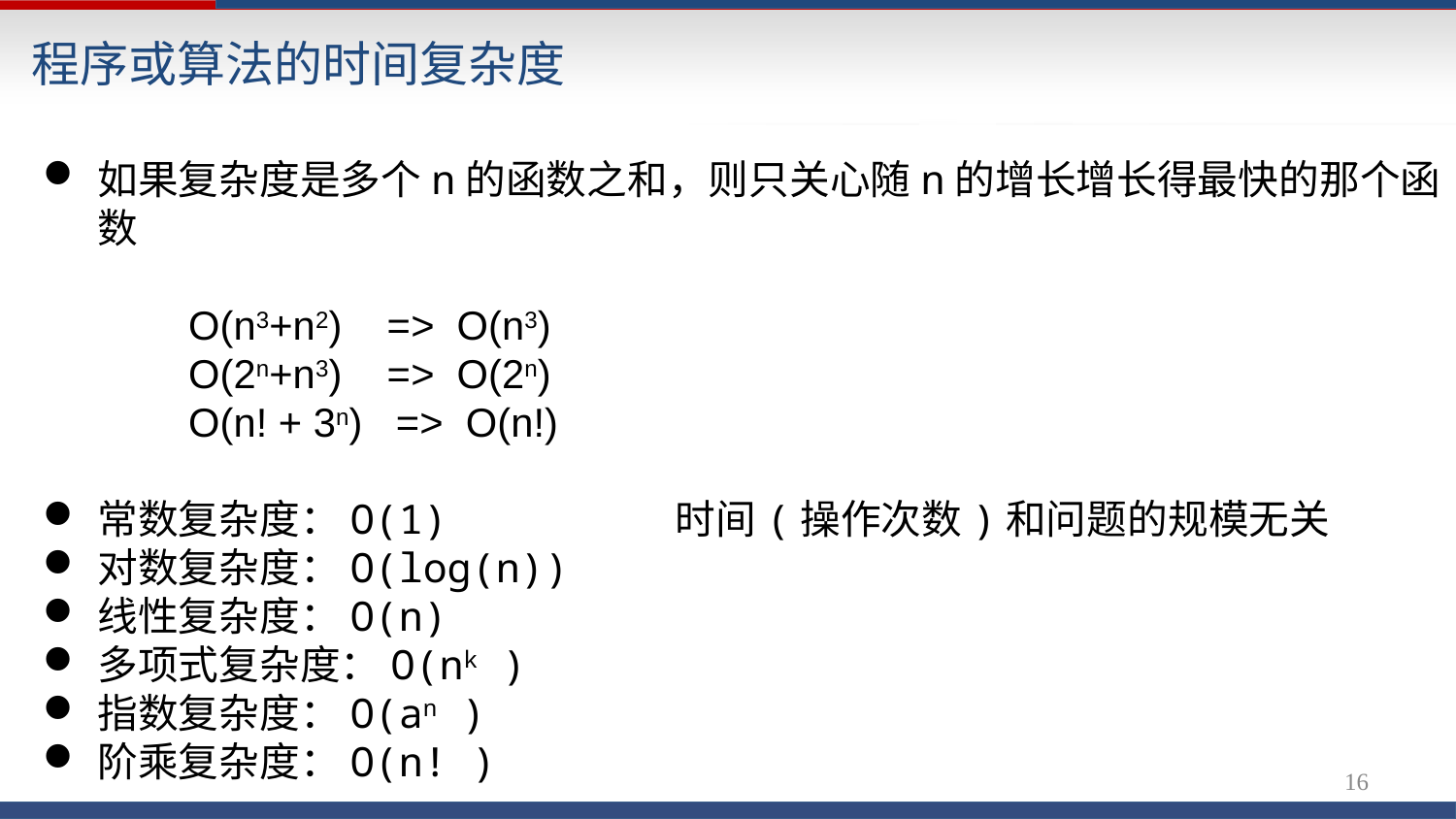

程序或算法的时间复杂度

如果复杂度是多个n的函数之和，则只关心随n的增长增长得最快的那个函数

	O(n3+n2)    =>  O(n3)
	O(2n+n3)    =>  O(2n)
	O(n! + 3n)   =>  O(n!)

常数复杂度：O(1)         时间(操作次数)和问题的规模无关
对数复杂度：O(log(n))
线性复杂度：O(n)
多项式复杂度：O(nk )
指数复杂度：O(an )
阶乘复杂度：O(n! )

16